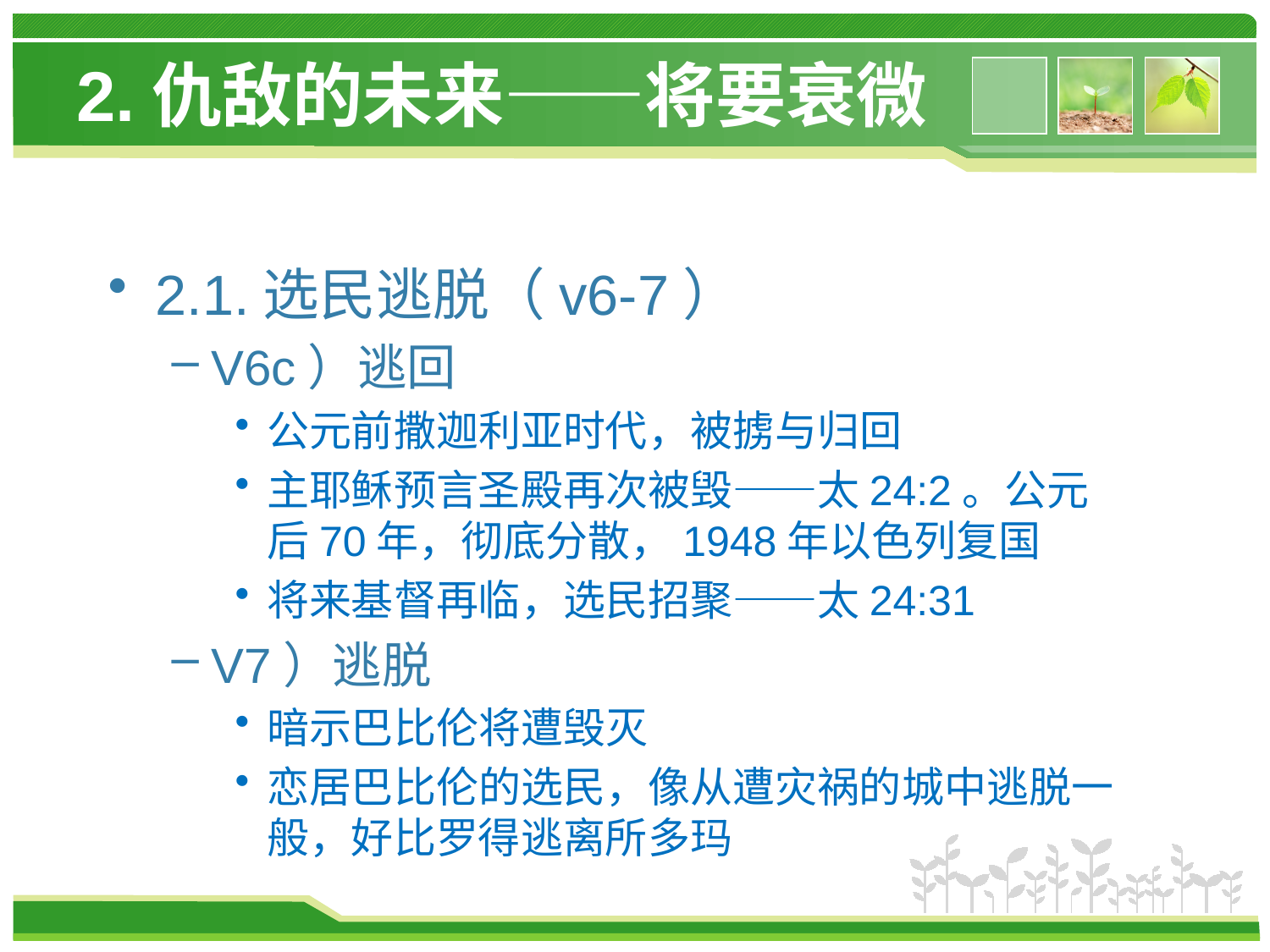

# 2.仇敌的未来——将要衰微
2.1.选民逃脱（v6-7）
V6c）逃回
公元前撒迦利亚时代，被掳与归回
主耶稣预言圣殿再次被毁——太24:2。公元后70年，彻底分散，1948年以色列复国
将来基督再临，选民招聚——太24:31
V7）逃脱
暗示巴比伦将遭毁灭
恋居巴比伦的选民，像从遭灾祸的城中逃脱一般，好比罗得逃离所多玛